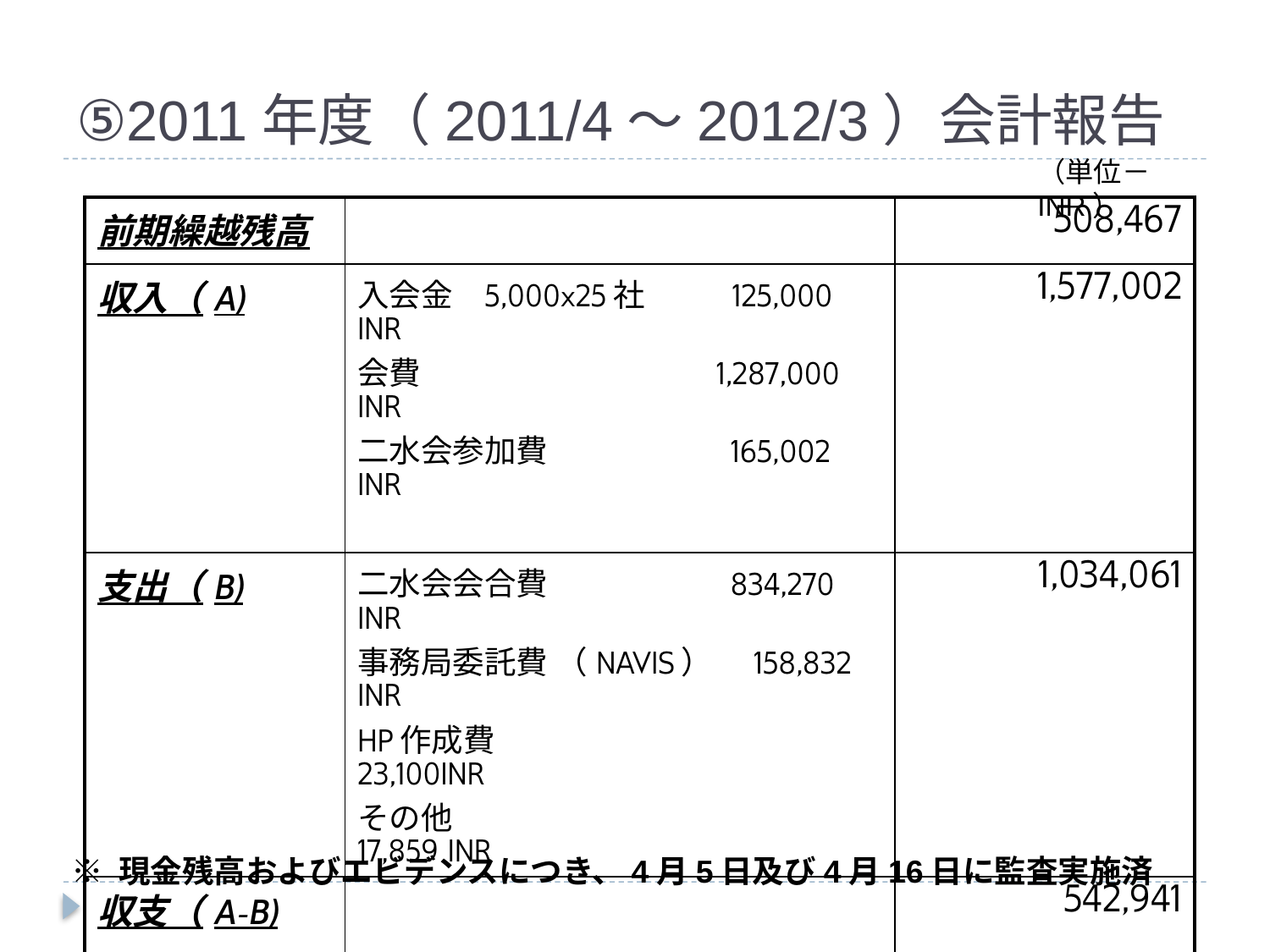

# ⑤2011年度（2011/4～2012/3）会計報告
（単位－INR）
| 前期繰越残高 |  | 508,467 |
| --- | --- | --- |
| 収入（A) | 入会金 5,000x25社 　　 125,000 INR 会費 　　　1,287,000 INR 二水会参加費 　　　 165,002 INR | 1,577,002 |
| 支出（B) | 二水会会合費 　　　 834,270 INR 事務局委託費 （NAVIS）　158,832 INR HP作成費　　　　　　　　　　 23,100INR その他　　　　　　　　　　　　 17,859 INR | 1,034,061 |
| 収支（A-B) |  | 542,941 |
| 次期繰越残高 |  | 1,051,408 |
※ 現金残高およびエビデンスにつき、4月5日及び4月16日に監査実施済